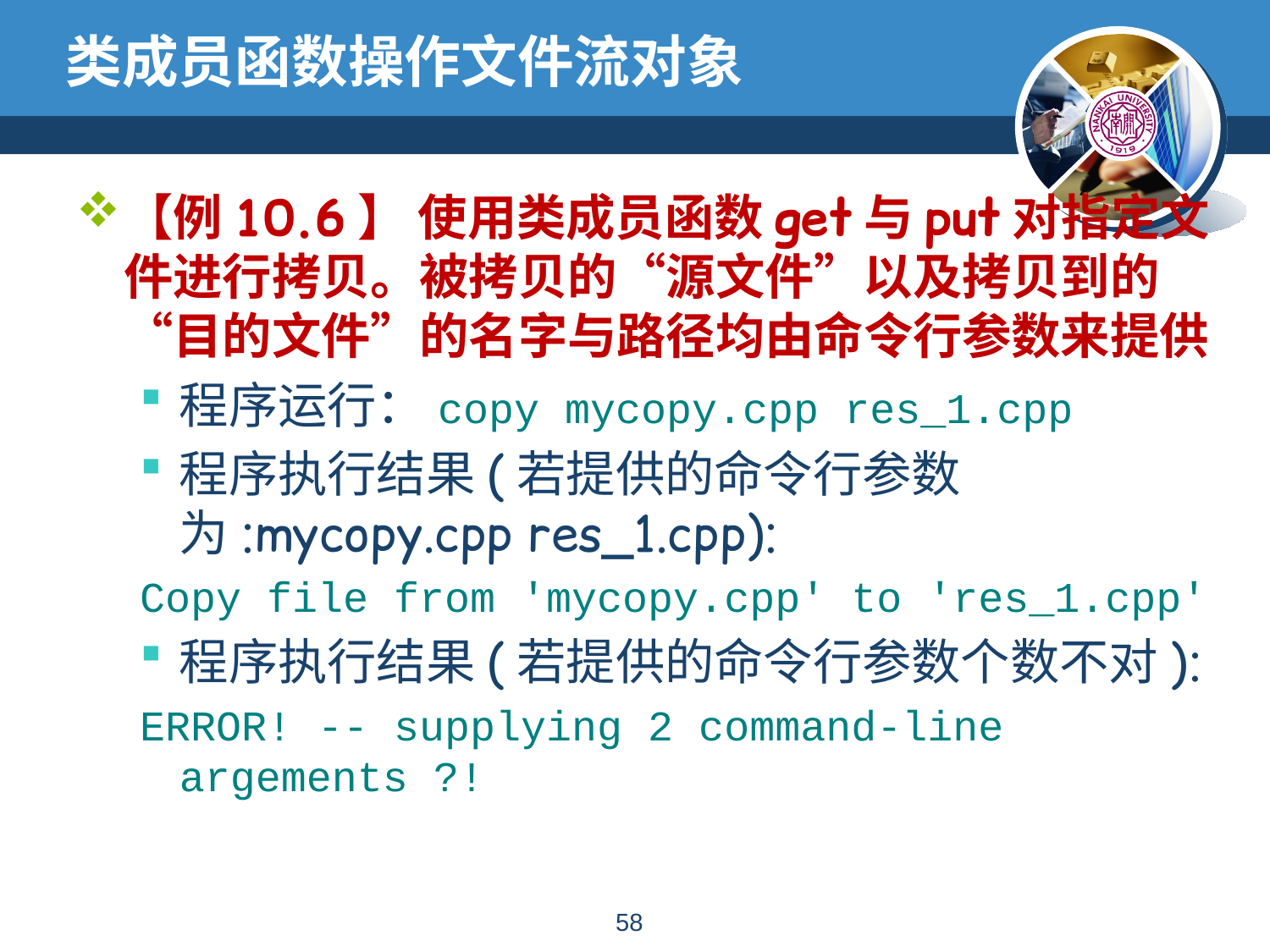

# 类成员函数操作文件流对象
【例10.6】 使用类成员函数get与put对指定文件进行拷贝。被拷贝的“源文件”以及拷贝到的“目的文件”的名字与路径均由命令行参数来提供
程序运行：copy mycopy.cpp res_1.cpp
程序执行结果(若提供的命令行参数为:mycopy.cpp res_1.cpp):
Copy file from 'mycopy.cpp' to 'res_1.cpp'
程序执行结果(若提供的命令行参数个数不对):
ERROR! -- supplying 2 command-line argements ?!
58